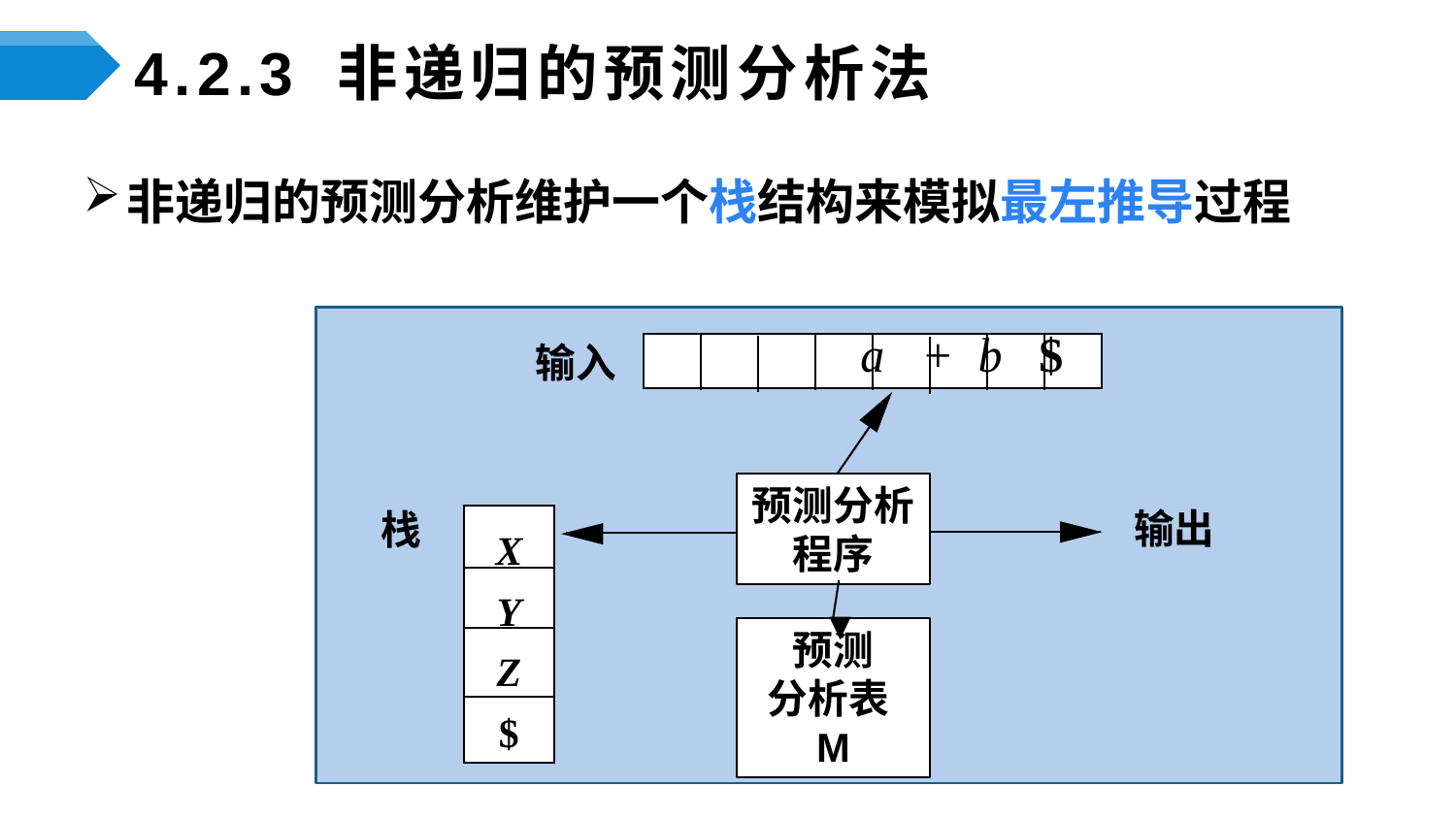

# 4.2.3 非递归的预测分析法
非递归的预测分析维护一个栈结构来模拟最左推导过程

输入
a   +  b   $

预测分析程序
输出
栈
X
Y
Z
$

预测
分析表M